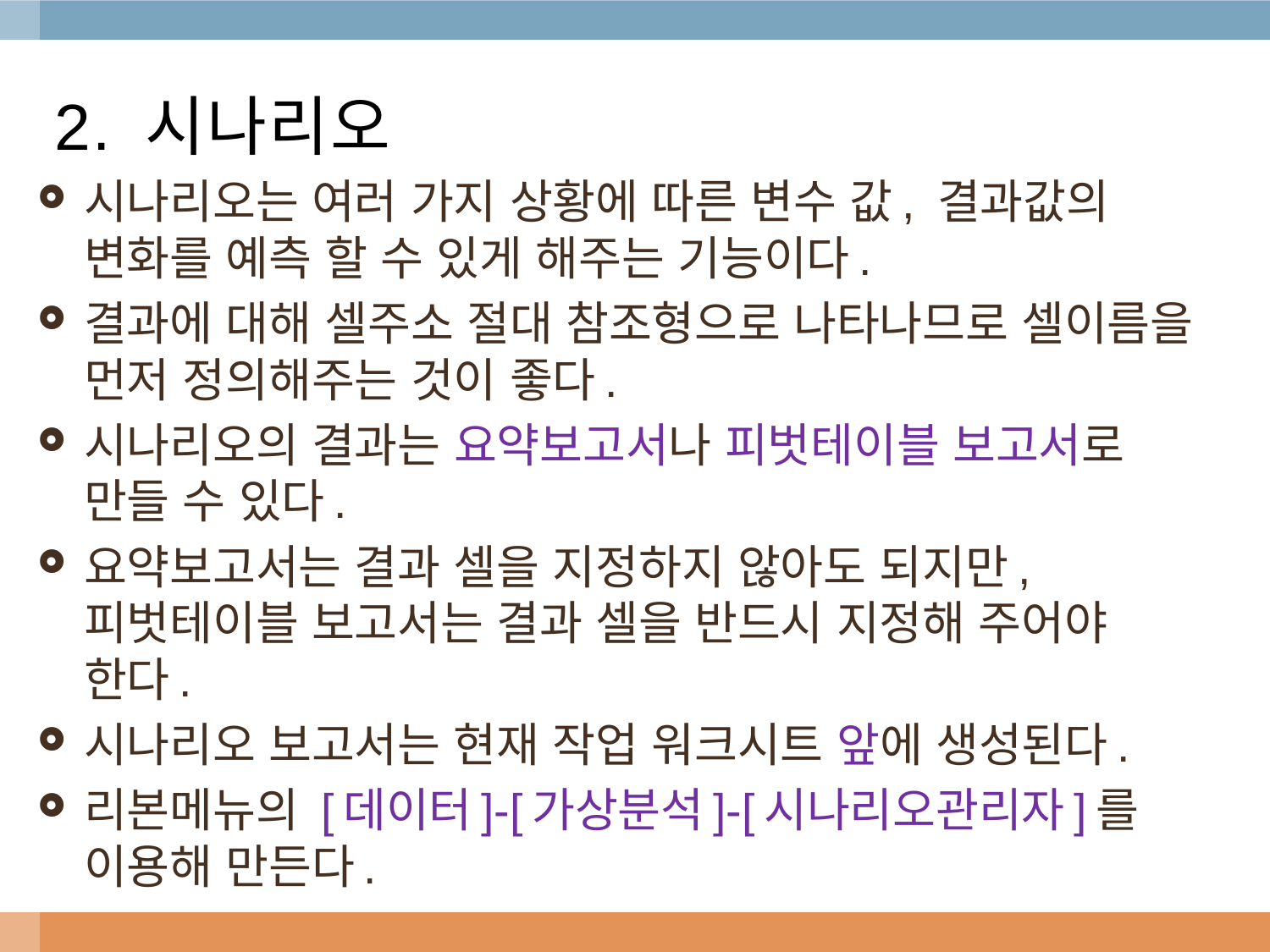

# 2. 시나리오
시나리오는 여러 가지 상황에 따른 변수 값, 결과값의 변화를 예측 할 수 있게 해주는 기능이다.
결과에 대해 셀주소 절대 참조형으로 나타나므로 셀이름을 먼저 정의해주는 것이 좋다.
시나리오의 결과는 요약보고서나 피벗테이블 보고서로 만들 수 있다.
요약보고서는 결과 셀을 지정하지 않아도 되지만, 피벗테이블 보고서는 결과 셀을 반드시 지정해 주어야 한다.
시나리오 보고서는 현재 작업 워크시트 앞에 생성된다.
리본메뉴의 [데이터]-[가상분석]-[시나리오관리자]를 이용해 만든다.